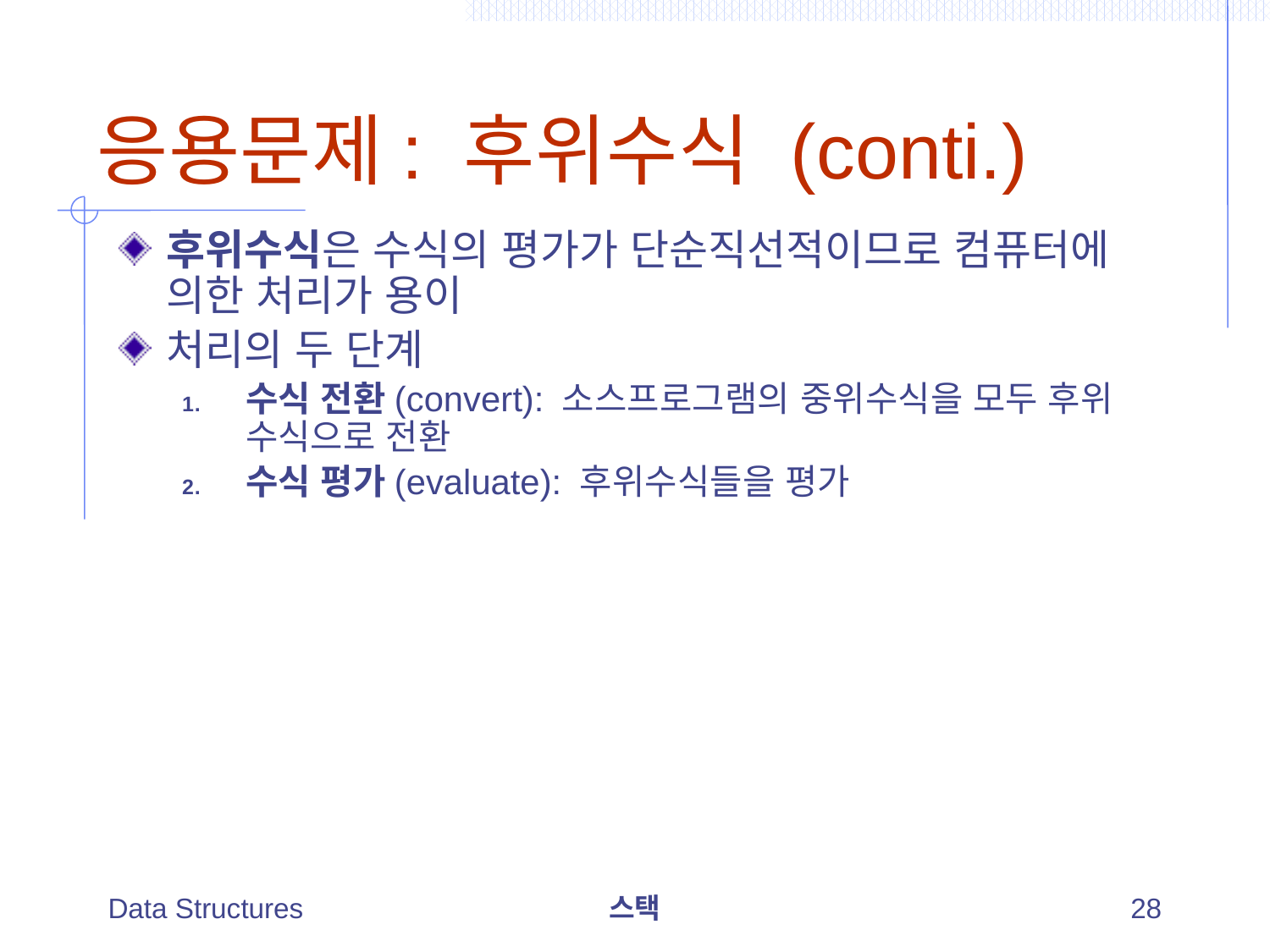

# 응용문제: 후위수식 (conti.)
후위수식은 수식의 평가가 단순직선적이므로 컴퓨터에 의한 처리가 용이
처리의 두 단계
수식 전환(convert): 소스프로그램의 중위수식을 모두 후위 수식으로 전환
수식 평가(evaluate): 후위수식들을 평가
Data Structures
스택
28